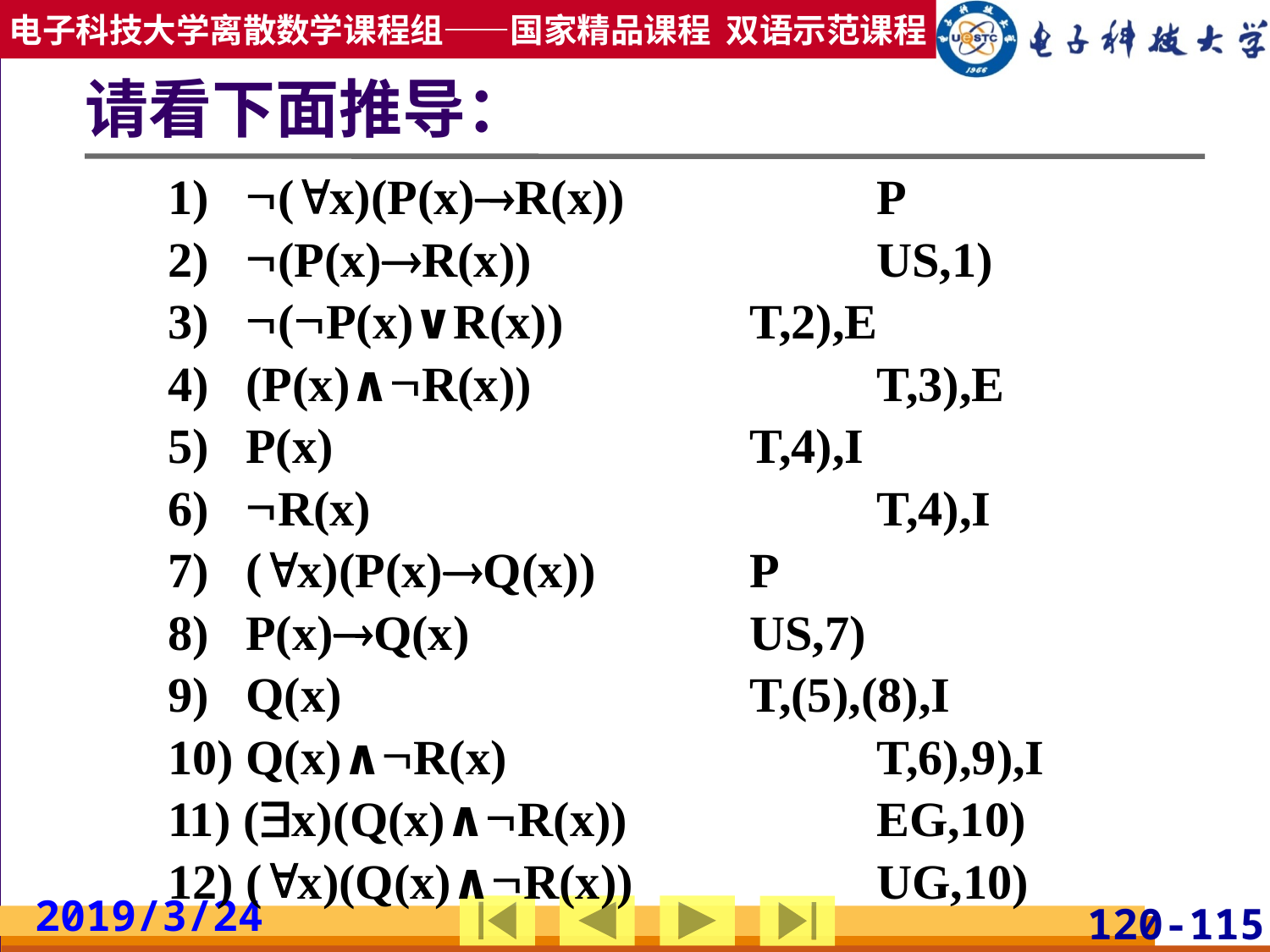

# 请看下面推导：
1)   ¬(∀x)(P(x)→R(x))		P
2)   ¬(P(x)→R(x))			US,1)
3)   ¬(¬P(x)∨R(x))		T,2),E
4)   (P(x)∧¬R(x))			T,3),E
5)   P(x)				T,4),I
6)   ¬R(x)				T,4),I
7)   (∀x)(P(x)→Q(x))		P
8)   P(x)→Q(x)			US,7)
9)   Q(x)				T,(5),(8),I
10) Q(x)∧¬R(x)			T,6),9),I
11) (∃x)(Q(x)∧¬R(x))		EG,10)
12) (∀x)(Q(x)∧¬R(x))		UG,10)
2019/3/24